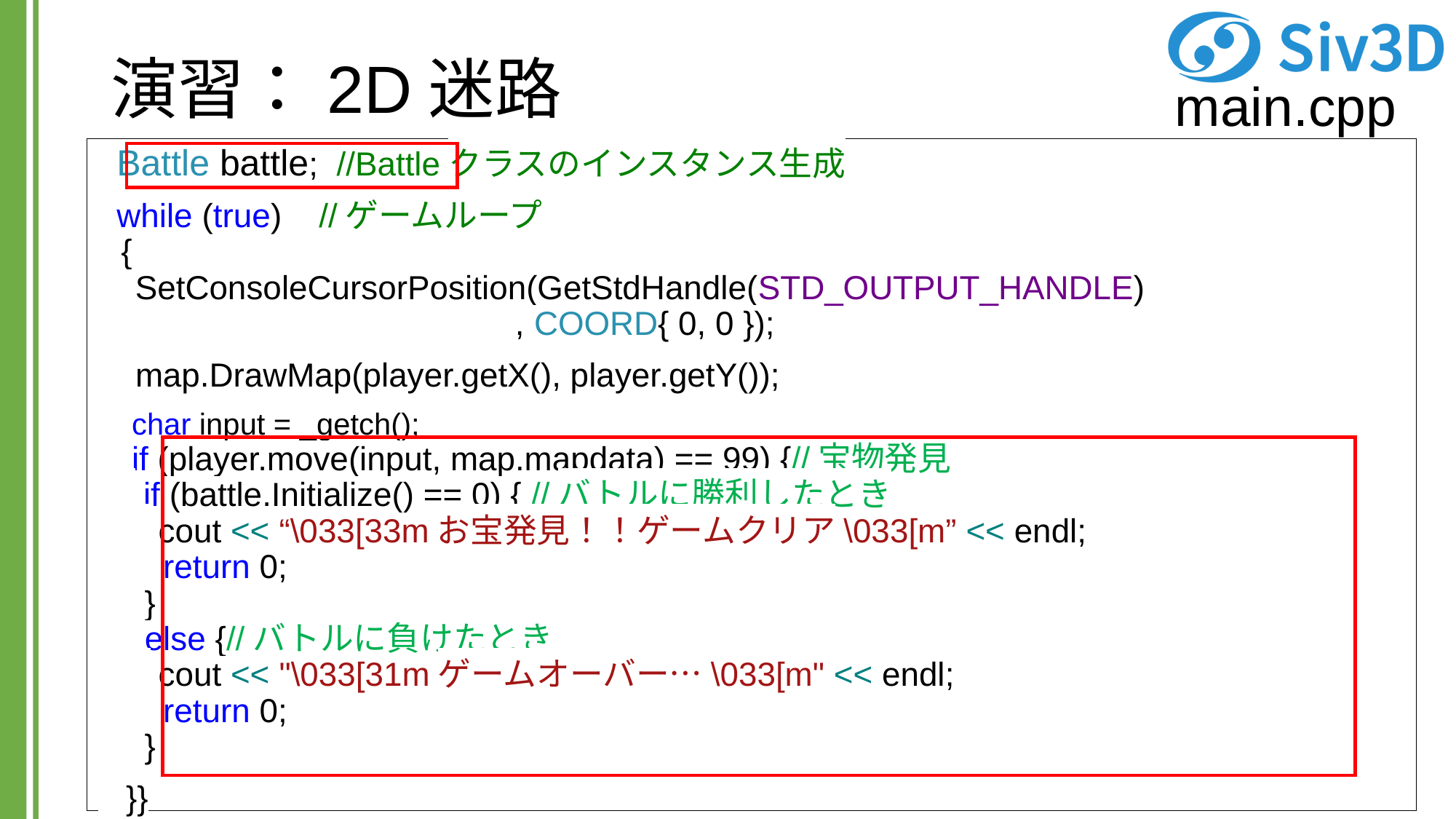

# 演習：2D迷路
main.cpp
  Battle battle;  //Battleクラスのインスタンス生成
  while (true)    //ゲームループ
  {
    SetConsoleCursorPosition(GetStdHandle(STD_OUTPUT_HANDLE)
                                             , COORD{ 0, 0 });
    map.DrawMap(player.getX(), player.getY());
    char input = _getch();
    if (player.move(input, map.mapdata) == 99) {//宝物発見
     if (battle.Initialize() == 0) { //バトルに勝利したとき
       cout << “\033[33mお宝発見！！ゲームクリア\033[m” << endl;
       return 0;
     }
     else {//バトルに負けたとき
       cout << "\033[31mゲームオーバー…\033[m" << endl;
       return 0;
     }
   }}